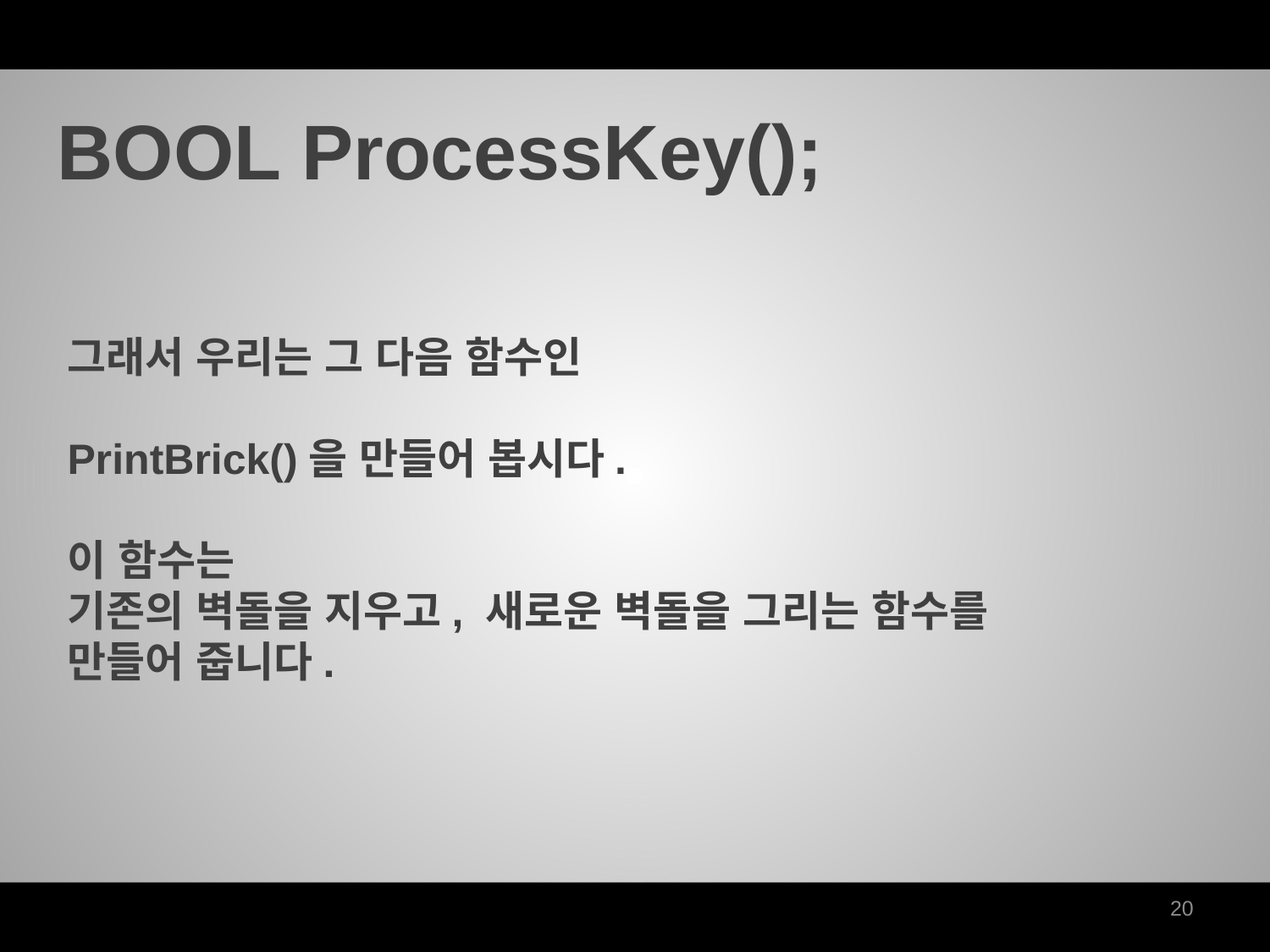

BOOL ProcessKey();
그래서 우리는 그 다음 함수인

PrintBrick()을 만들어 봅시다.

이 함수는
기존의 벽돌을 지우고, 새로운 벽돌을 그리는 함수를
만들어 줍니다.

20